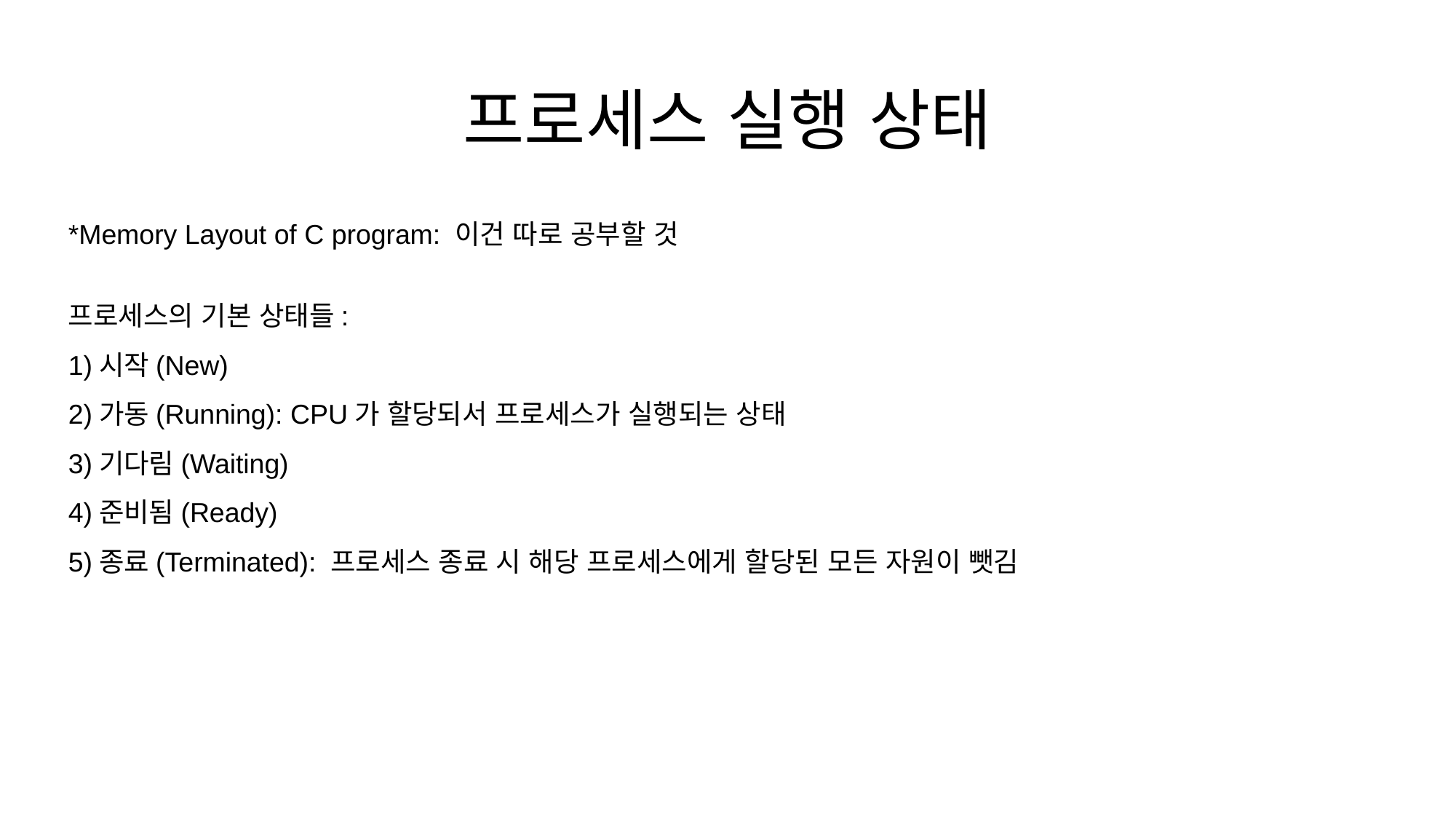

# 프로세스 실행 상태
*Memory Layout of C program: 이건 따로 공부할 것

프로세스의 기본 상태들:
1)시작(New)
2)가동(Running): CPU가 할당되서 프로세스가 실행되는 상태
3)기다림(Waiting)
4)준비됨(Ready)
5)종료(Terminated): 프로세스 종료 시 해당 프로세스에게 할당된 모든 자원이 뺏김